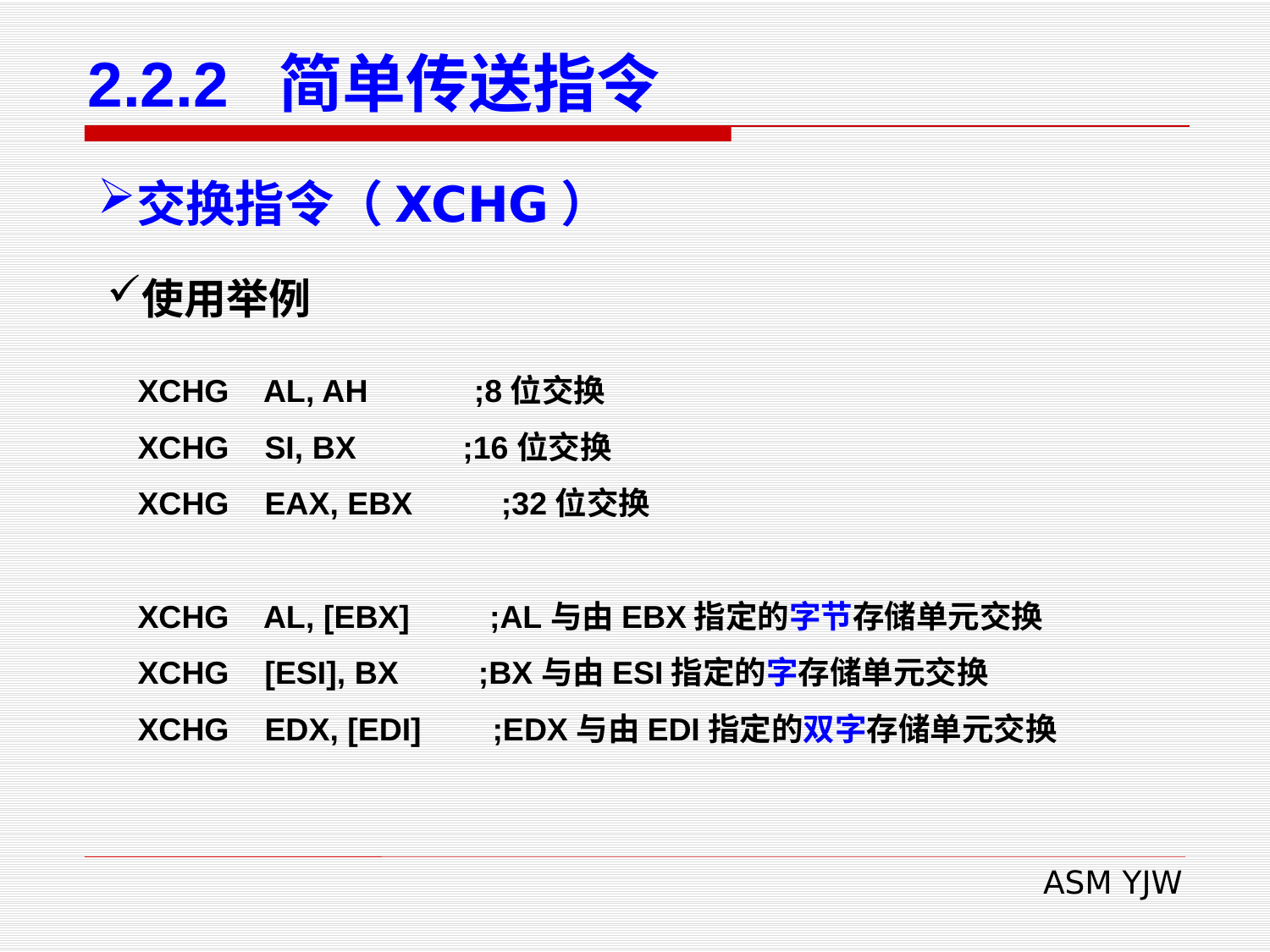

# 2.2.2  简单传送指令
交换指令（XCHG）
使用举例
XCHG    AL, AH            ;8位交换
XCHG    SI, BX            ;16位交换
XCHG    EAX, EBX          ;32位交换

XCHG    AL, [EBX]         ;AL与由EBX指定的字节存储单元交换
XCHG    [ESI], BX         ;BX与由ESI指定的字存储单元交换
XCHG    EDX, [EDI]        ;EDX与由EDI指定的双字存储单元交换